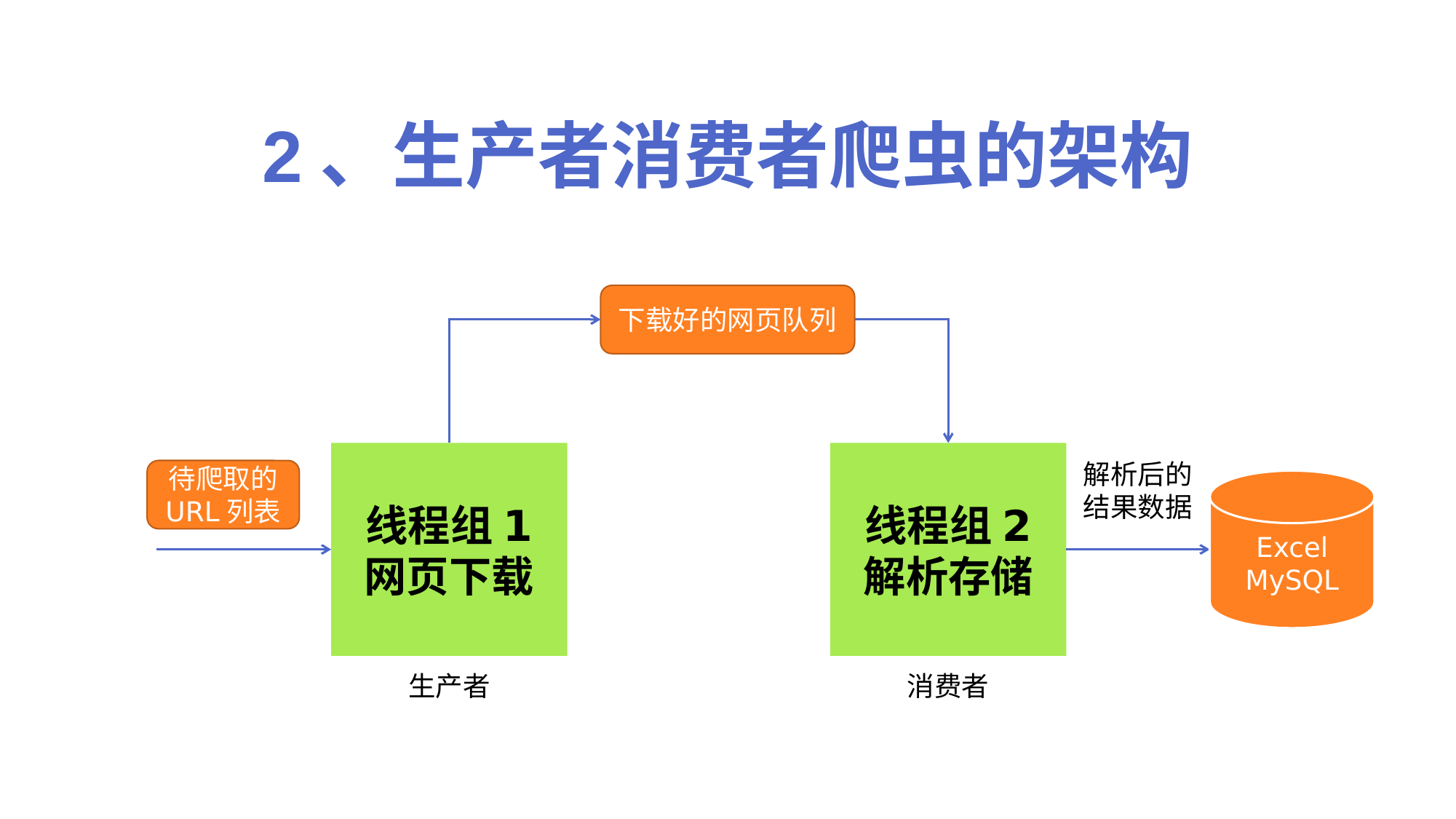

2、生产者消费者爬虫的架构
下载好的网页队列
线程组1
网页下载
线程组2
解析存储
解析后的
结果数据
待爬取的
URL列表
Excel
MySQL
生产者
消费者